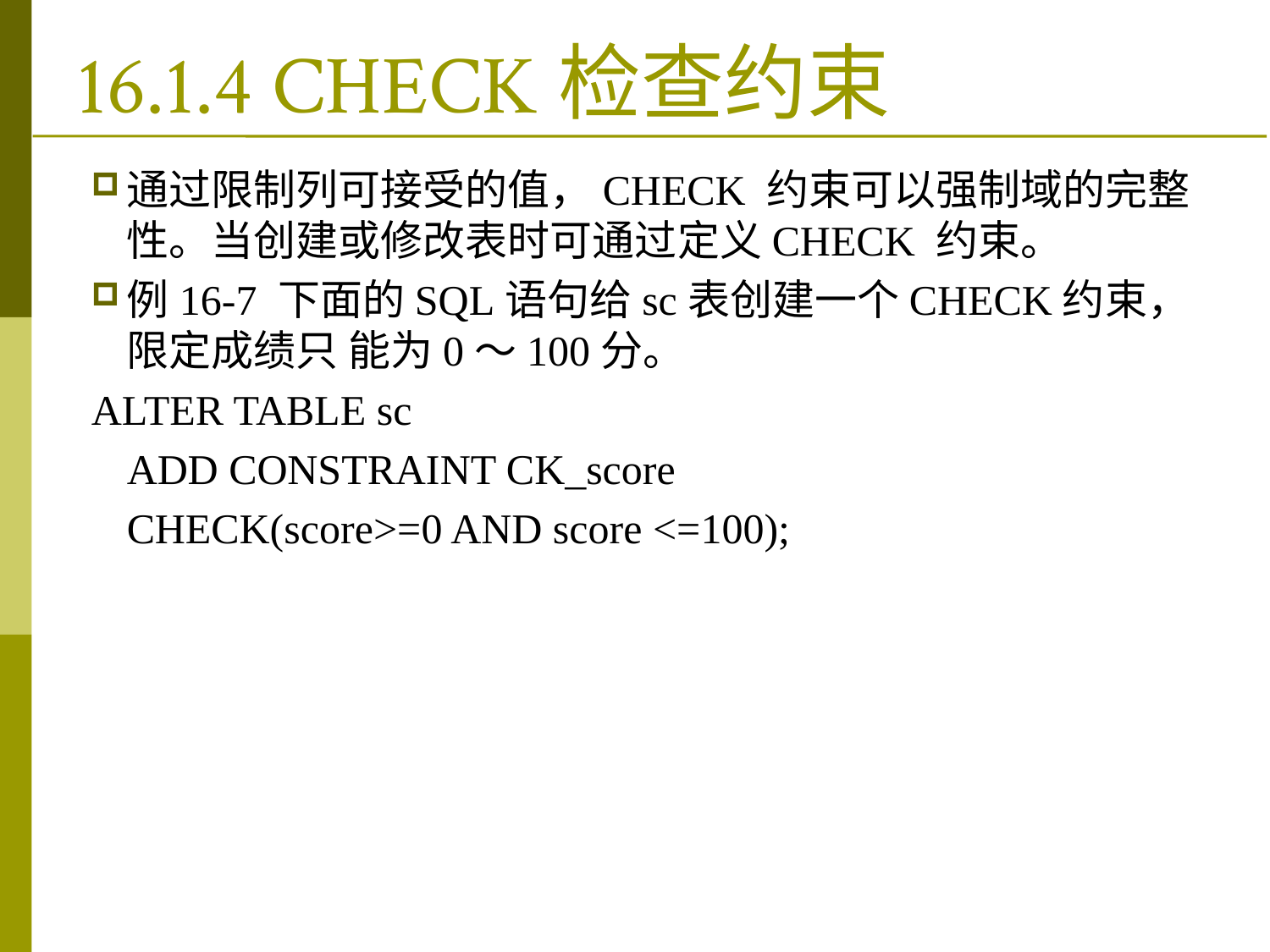

通过限制列可接受的值，CHECK 约束可以强制域的完整性。当创建或修改表时可通过定义CHECK 约束。
例16-7 下面的SQL语句给sc表创建一个CHECK约束，限定成绩只 能为0～100分。
ALTER TABLE sc
  	ADD CONSTRAINT CK_score
	CHECK(score>=0 AND score <=100);
# 16.1.4 CHECK检查约束